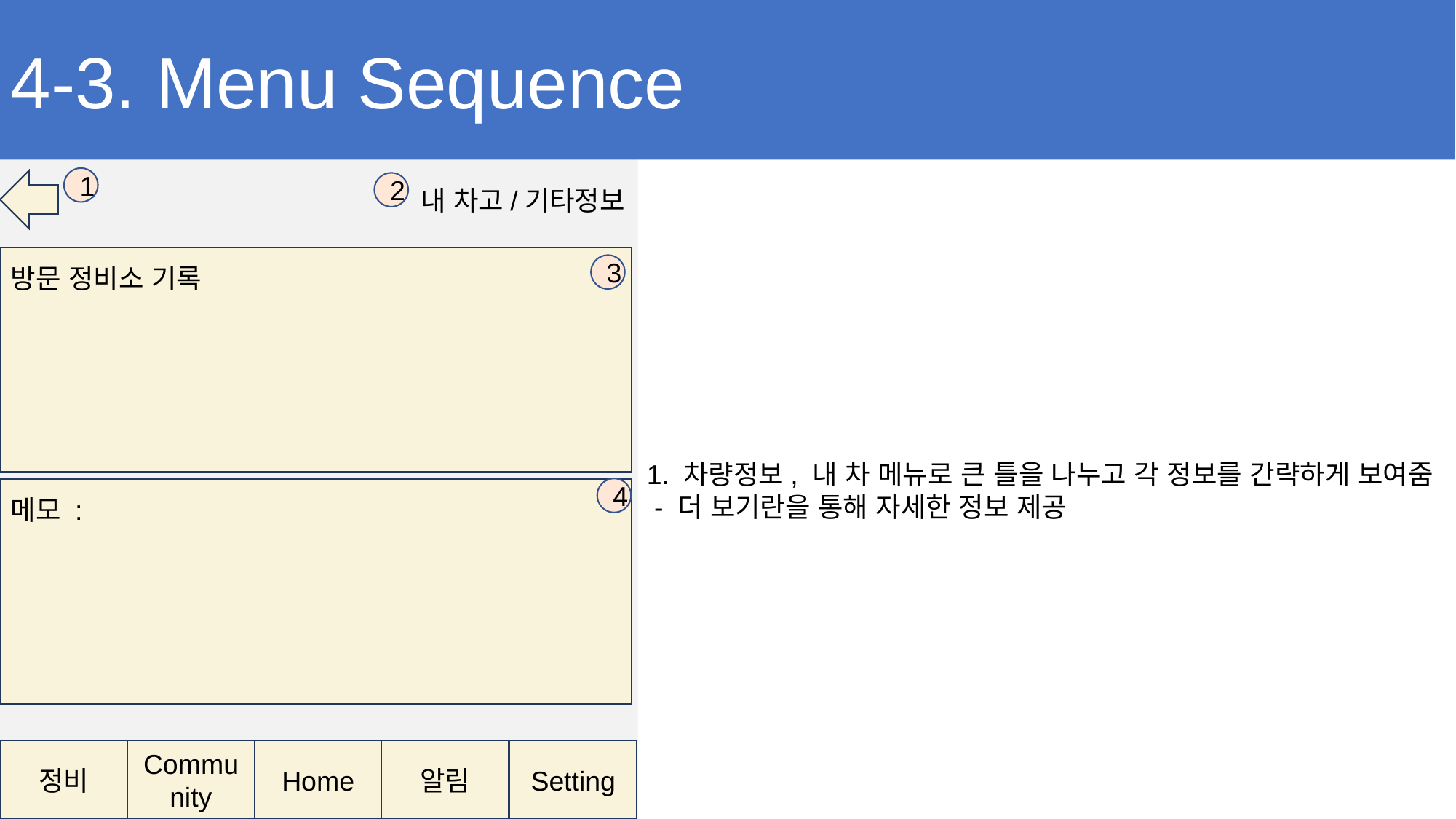

4-3. Menu Sequence

정비
Community
Home
알림
Setting
방문 정비소 기록

내 차고/기타정보
1. 차량정보, 내 차 메뉴로 큰 틀을 나누고 각 정보를 간략하게 보여줌
 - 더 보기란을 통해 자세한 정보 제공
1

2
3
4
메모 :